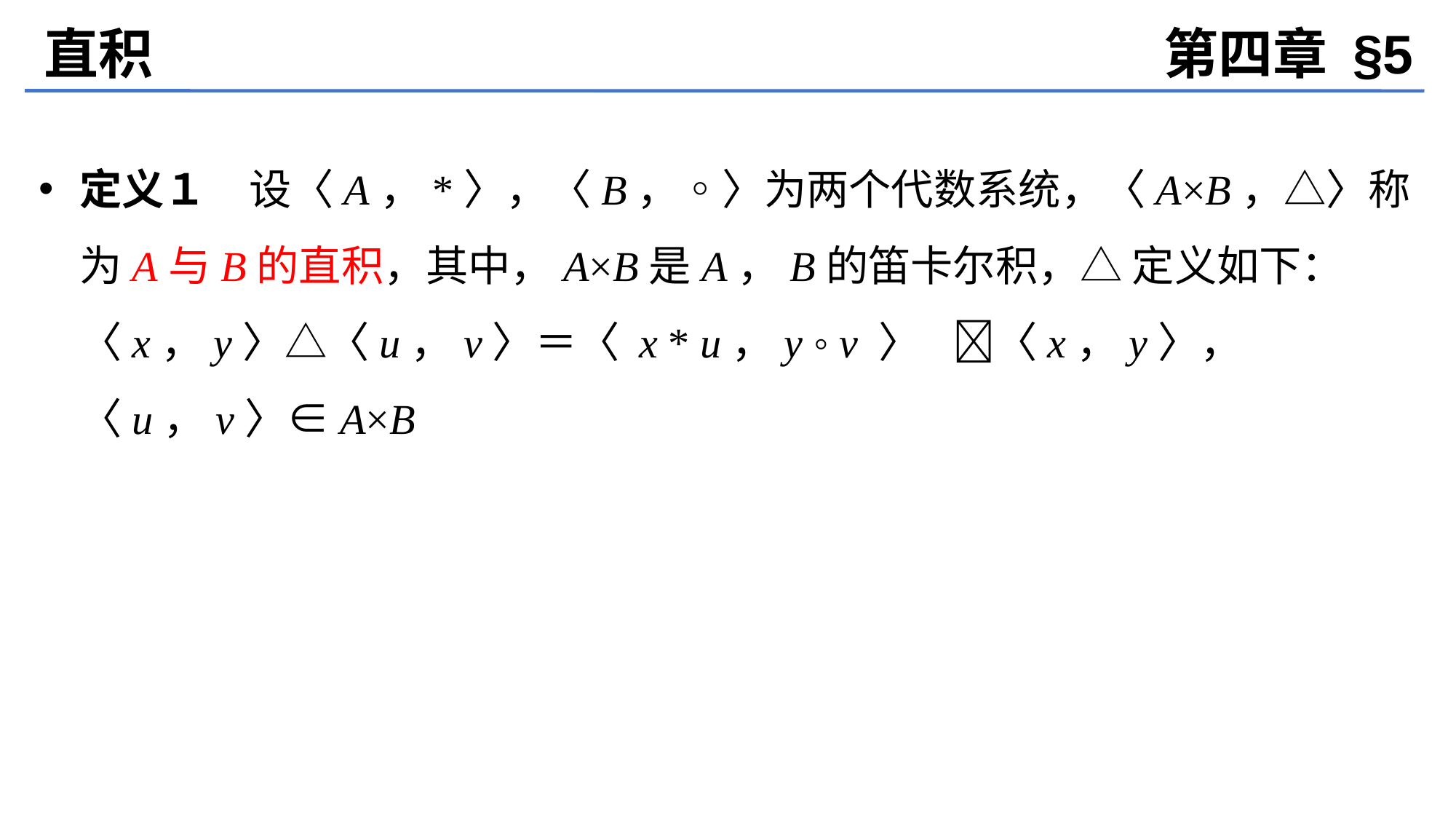

直积
第四章 §5
定义１　设〈A，*〉，〈B，◦〉为两个代数系统，〈A×B，△〉称为A与B的直积，其中，A×B是A，B的笛卡尔积，△ 定义如下：
	〈x，y〉△〈u，v〉＝〈 x * u，y ◦ v 〉	∀〈x，y〉，〈u，v〉∈A×B